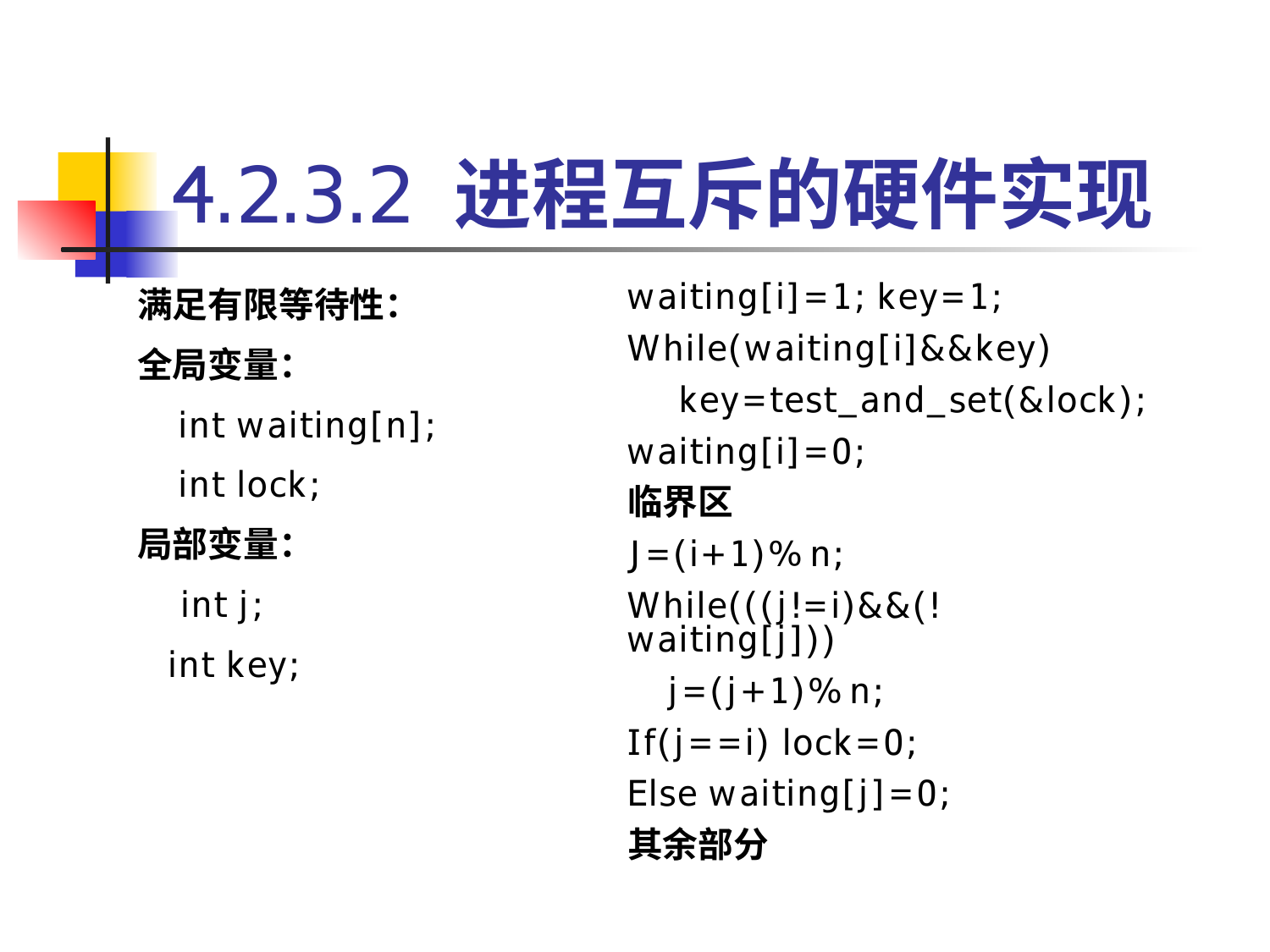

# 4.2.3.2 进程互斥的硬件实现
满足有限等待性：
全局变量：
    int waiting[n];
    int lock;
局部变量：
　int j;
   int key;
waiting[i]=1; key=1;
While(waiting[i]&&key)
     key=test_and_set(&lock);
waiting[i]=0;
临界区
J=(i+1)%n;
While(((j!=i)&&(!waiting[j]))
    j=(j+1)%n;
If(j==i) lock=0;
Else waiting[j]=0;
其余部分